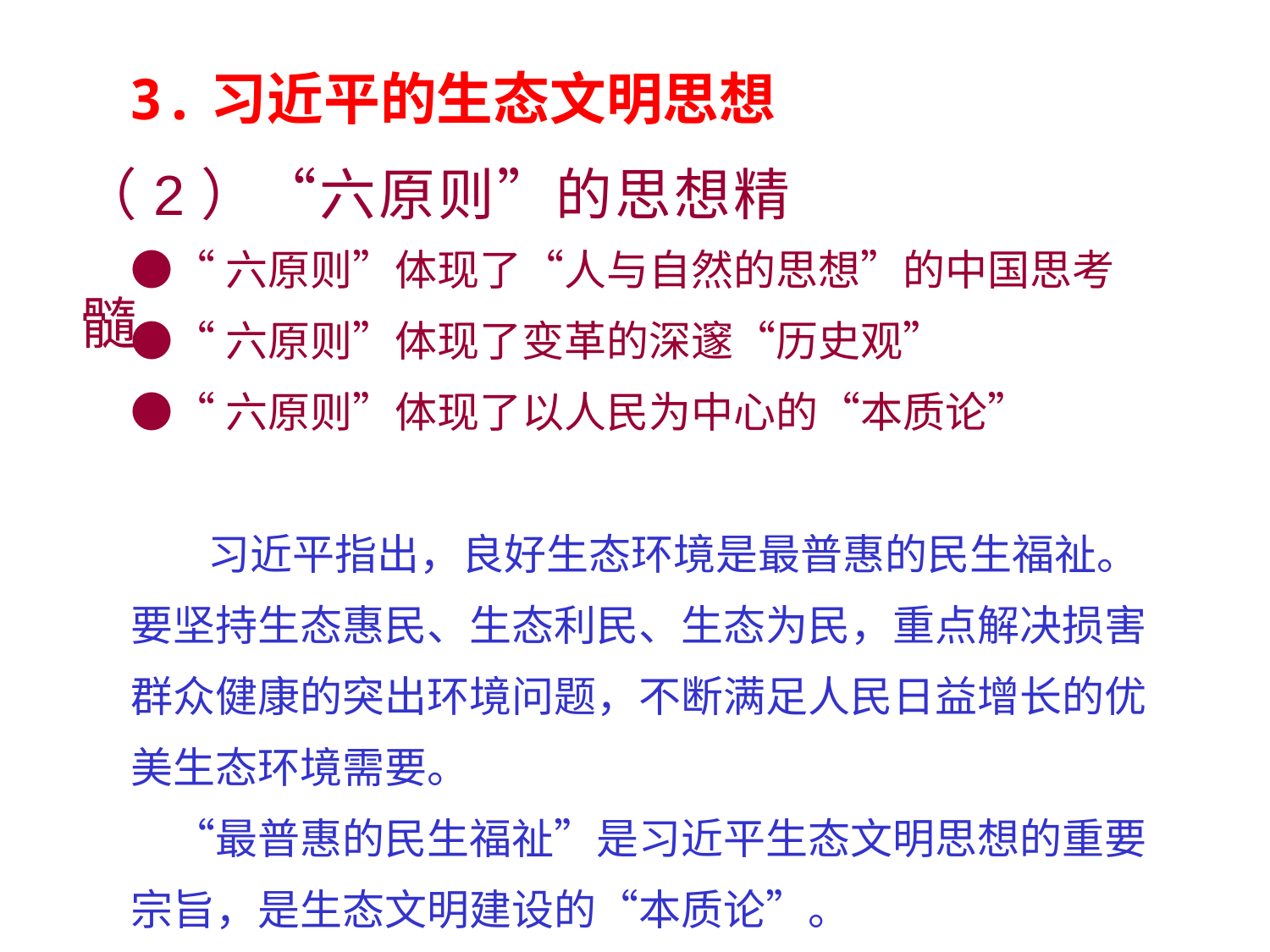

3.习近平的生态文明思想
（2）“六原则”的思想精髓
●“六原则”体现了“人与自然的思想”的中国思考
●“六原则”体现了变革的深邃“历史观”
●“六原则”体现了以人民为中心的“本质论”
       习近平指出，良好生态环境是最普惠的民生福祉。要坚持生态惠民、生态利民、生态为民，重点解决损害群众健康的突出环境问题，不断满足人民日益增长的优美生态环境需要。
　“最普惠的民生福祉”是习近平生态文明思想的重要宗旨，是生态文明建设的“本质论”。